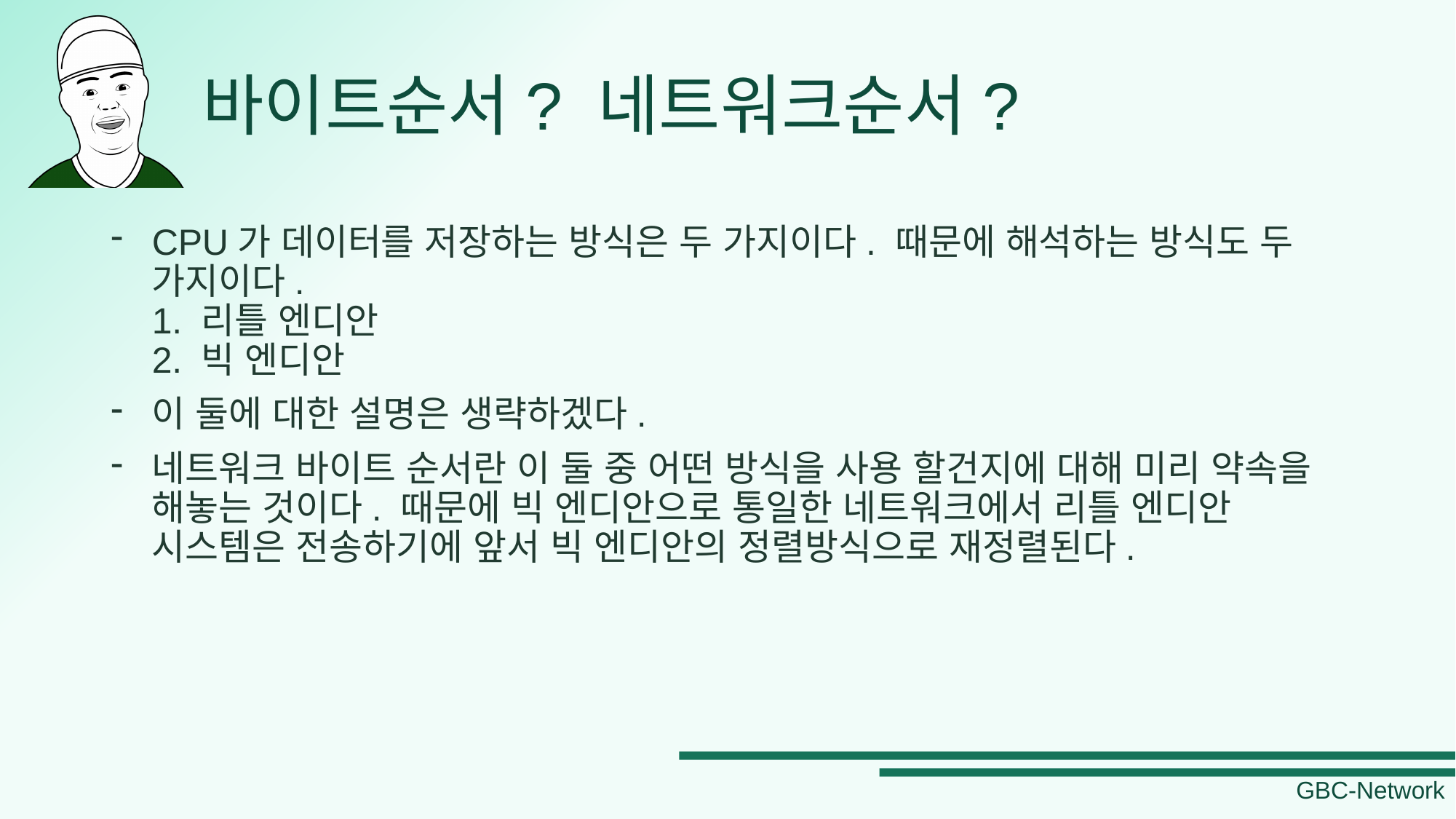

# 바이트순서? 네트워크순서?
CPU가 데이터를 저장하는 방식은 두 가지이다. 때문에 해석하는 방식도 두 가지이다.
1. 리틀 엔디안
2. 빅 엔디안
이 둘에 대한 설명은 생략하겠다.
네트워크 바이트 순서란 이 둘 중 어떤 방식을 사용 할건지에 대해 미리 약속을 해놓는 것이다. 때문에 빅 엔디안으로 통일한 네트워크에서 리틀 엔디안 시스템은 전송하기에 앞서 빅 엔디안의 정렬방식으로 재정렬된다.